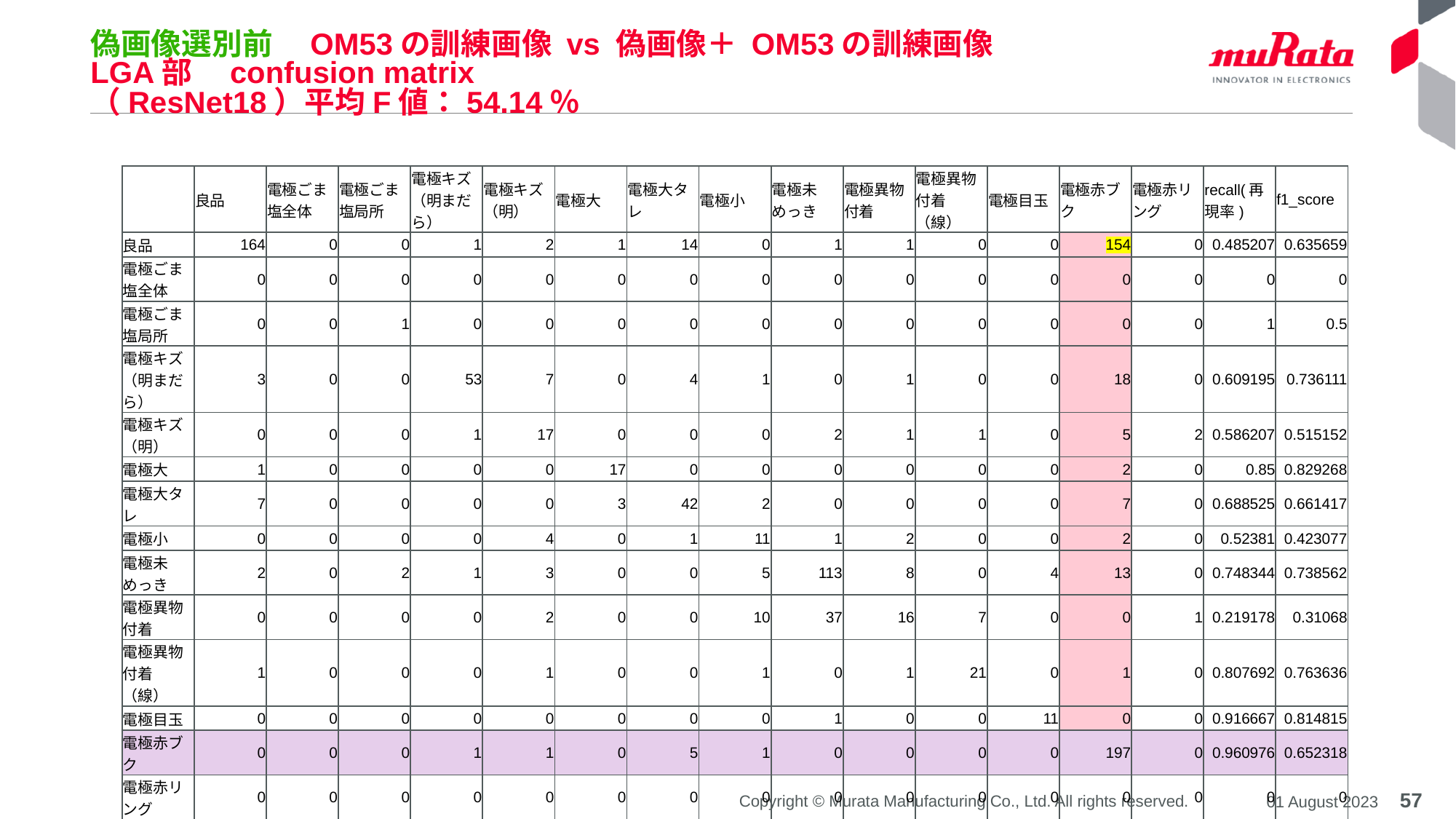

# 偽画像選別前　OM53の訓練画像 vs 偽画像＋ OM53の訓練画像 LGA部　confusion matrix　 （ResNet18）平均F値：54.14％
|  | 良品 | 電極ごま塩全体 | 電極ごま塩局所 | 電極キズ（明まだら） | 電極キズ（明） | 電極大 | 電極大タレ | 電極小 | 電極未めっき | 電極異物付着 | 電極異物付着（線） | 電極目玉 | 電極赤ブク | 電極赤リング | recall(再現率) | f1\_score |
| --- | --- | --- | --- | --- | --- | --- | --- | --- | --- | --- | --- | --- | --- | --- | --- | --- |
| 良品 | 164 | 0 | 0 | 1 | 2 | 1 | 14 | 0 | 1 | 1 | 0 | 0 | 154 | 0 | 0.485207 | 0.635659 |
| 電極ごま塩全体 | 0 | 0 | 0 | 0 | 0 | 0 | 0 | 0 | 0 | 0 | 0 | 0 | 0 | 0 | 0 | 0 |
| 電極ごま塩局所 | 0 | 0 | 1 | 0 | 0 | 0 | 0 | 0 | 0 | 0 | 0 | 0 | 0 | 0 | 1 | 0.5 |
| 電極キズ（明まだら） | 3 | 0 | 0 | 53 | 7 | 0 | 4 | 1 | 0 | 1 | 0 | 0 | 18 | 0 | 0.609195 | 0.736111 |
| 電極キズ（明） | 0 | 0 | 0 | 1 | 17 | 0 | 0 | 0 | 2 | 1 | 1 | 0 | 5 | 2 | 0.586207 | 0.515152 |
| 電極大 | 1 | 0 | 0 | 0 | 0 | 17 | 0 | 0 | 0 | 0 | 0 | 0 | 2 | 0 | 0.85 | 0.829268 |
| 電極大タレ | 7 | 0 | 0 | 0 | 0 | 3 | 42 | 2 | 0 | 0 | 0 | 0 | 7 | 0 | 0.688525 | 0.661417 |
| 電極小 | 0 | 0 | 0 | 0 | 4 | 0 | 1 | 11 | 1 | 2 | 0 | 0 | 2 | 0 | 0.52381 | 0.423077 |
| 電極未めっき | 2 | 0 | 2 | 1 | 3 | 0 | 0 | 5 | 113 | 8 | 0 | 4 | 13 | 0 | 0.748344 | 0.738562 |
| 電極異物付着 | 0 | 0 | 0 | 0 | 2 | 0 | 0 | 10 | 37 | 16 | 7 | 0 | 0 | 1 | 0.219178 | 0.31068 |
| 電極異物付着（線） | 1 | 0 | 0 | 0 | 1 | 0 | 0 | 1 | 0 | 1 | 21 | 0 | 1 | 0 | 0.807692 | 0.763636 |
| 電極目玉 | 0 | 0 | 0 | 0 | 0 | 0 | 0 | 0 | 1 | 0 | 0 | 11 | 0 | 0 | 0.916667 | 0.814815 |
| 電極赤ブク | 0 | 0 | 0 | 1 | 1 | 0 | 5 | 1 | 0 | 0 | 0 | 0 | 197 | 0 | 0.960976 | 0.652318 |
| 電極赤リング | 0 | 0 | 0 | 0 | 0 | 0 | 0 | 0 | 0 | 0 | 0 | 0 | 0 | 0 | 0 | 0 |
| precision | 0.921348 | 0 | 0.333333 | 0.929825 | 0.459459 | 0.809524 | 0.636364 | 0.354839 | 0.729032 | 0.533333 | 0.724138 | 0.733333 | 0.493734 | 0 | 0.647461 |  |